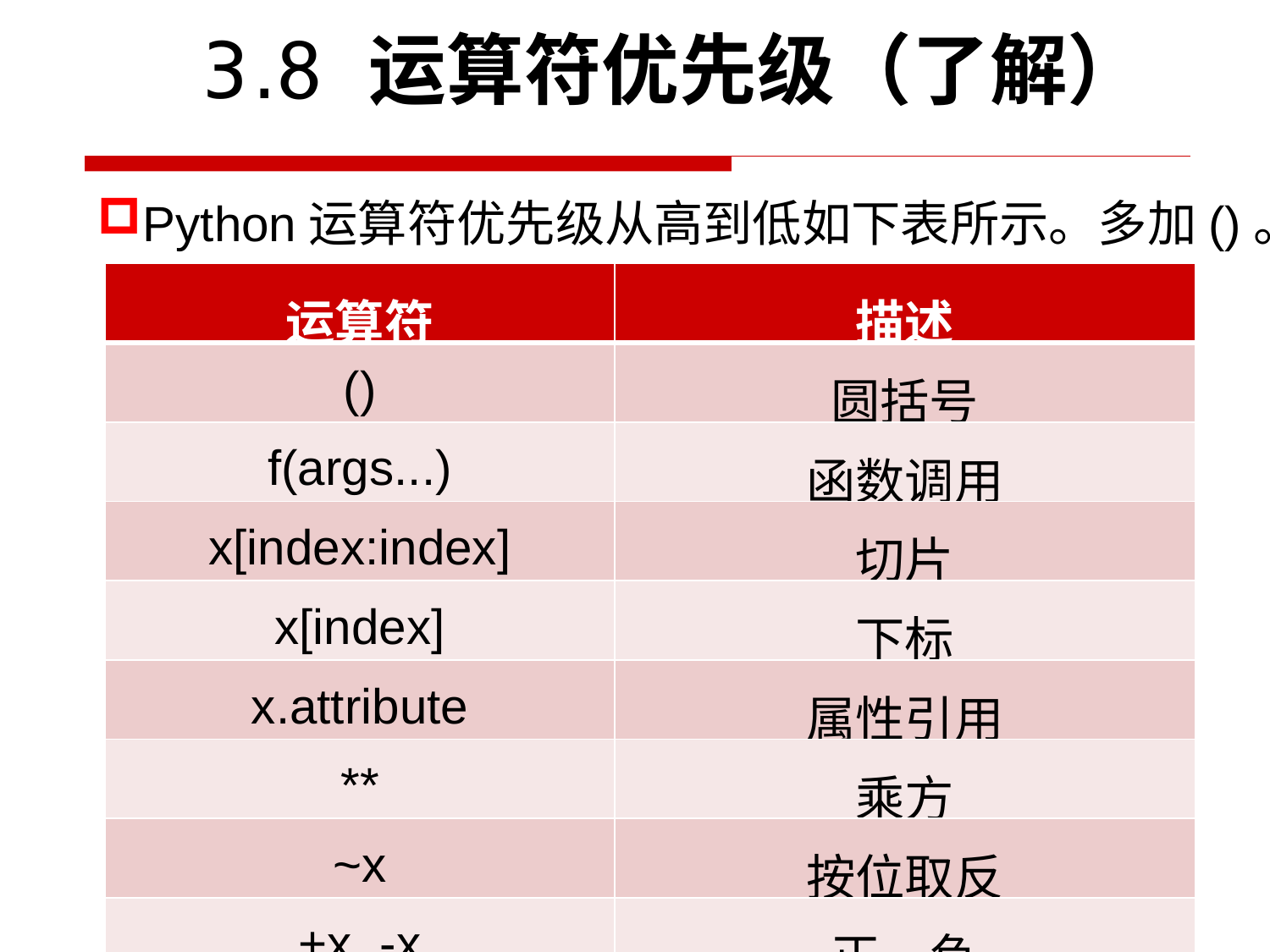

3.8 运算符优先级（了解）
Python运算符优先级从高到低如下表所示。多加()。
| 运算符 | 描述 |
| --- | --- |
| () | 圆括号 |
| f(args...) | 函数调用 |
| x[index:index] | 切片 |
| x[index] | 下标 |
| x.attribute | 属性引用 |
| \*\* | 乘方 |
| ~x | 按位取反 |
| +x, -x | 正，负 |